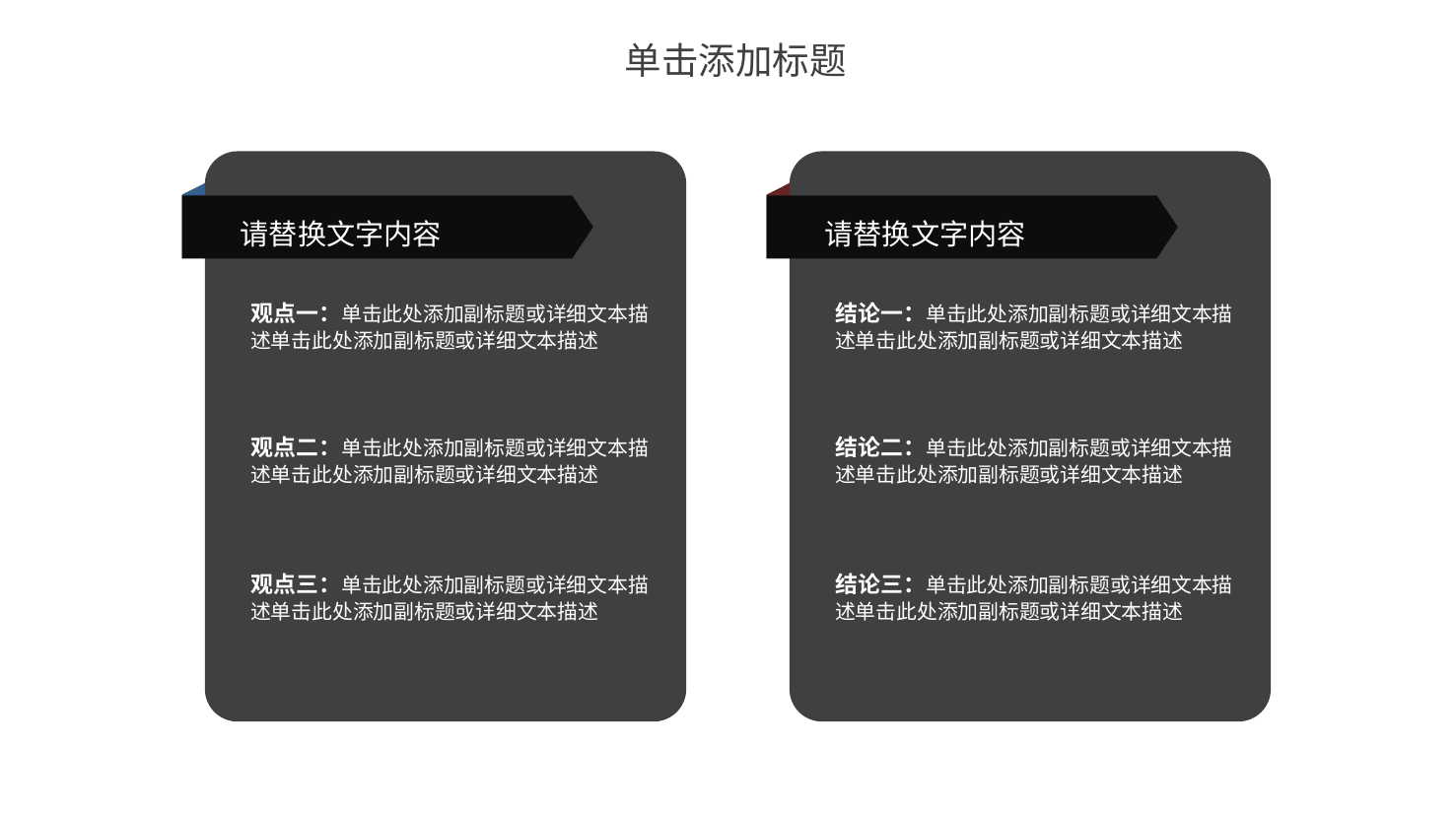

单击添加标题

请替换文字内容
请替换文字内容
观点一：单击此处添加副标题或详细文本描述单击此处添加副标题或详细文本描述
结论一：单击此处添加副标题或详细文本描述单击此处添加副标题或详细文本描述
观点二：单击此处添加副标题或详细文本描述单击此处添加副标题或详细文本描述
结论二：单击此处添加副标题或详细文本描述单击此处添加副标题或详细文本描述
观点三：单击此处添加副标题或详细文本描述单击此处添加副标题或详细文本描述
结论三：单击此处添加副标题或详细文本描述单击此处添加副标题或详细文本描述